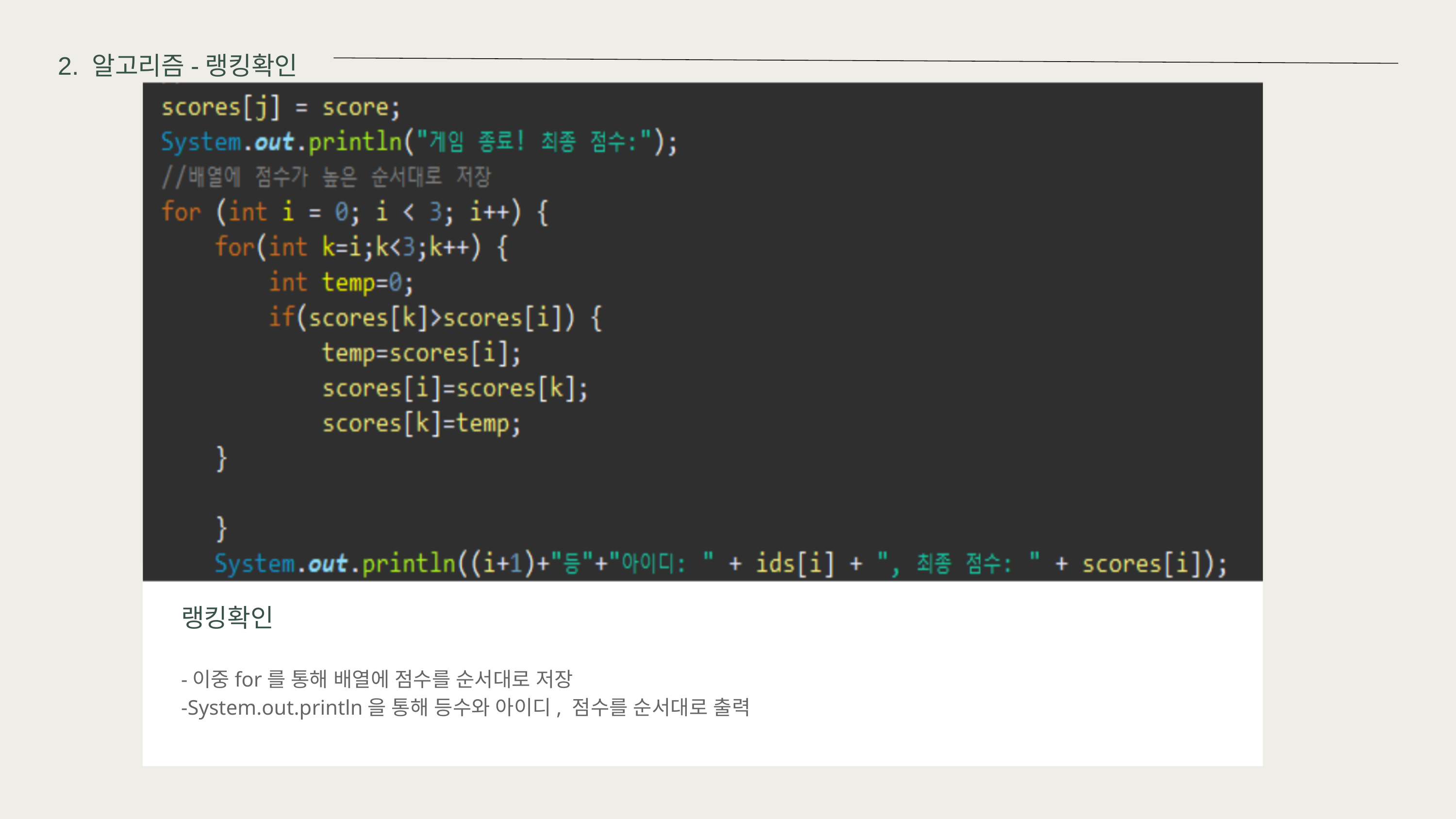

2. 알고리즘-랭킹확인

랭킹확인
-이중for를 통해 배열에 점수를 순서대로 저장
-System.out.println을 통해 등수와 아이디, 점수를 순서대로 출력